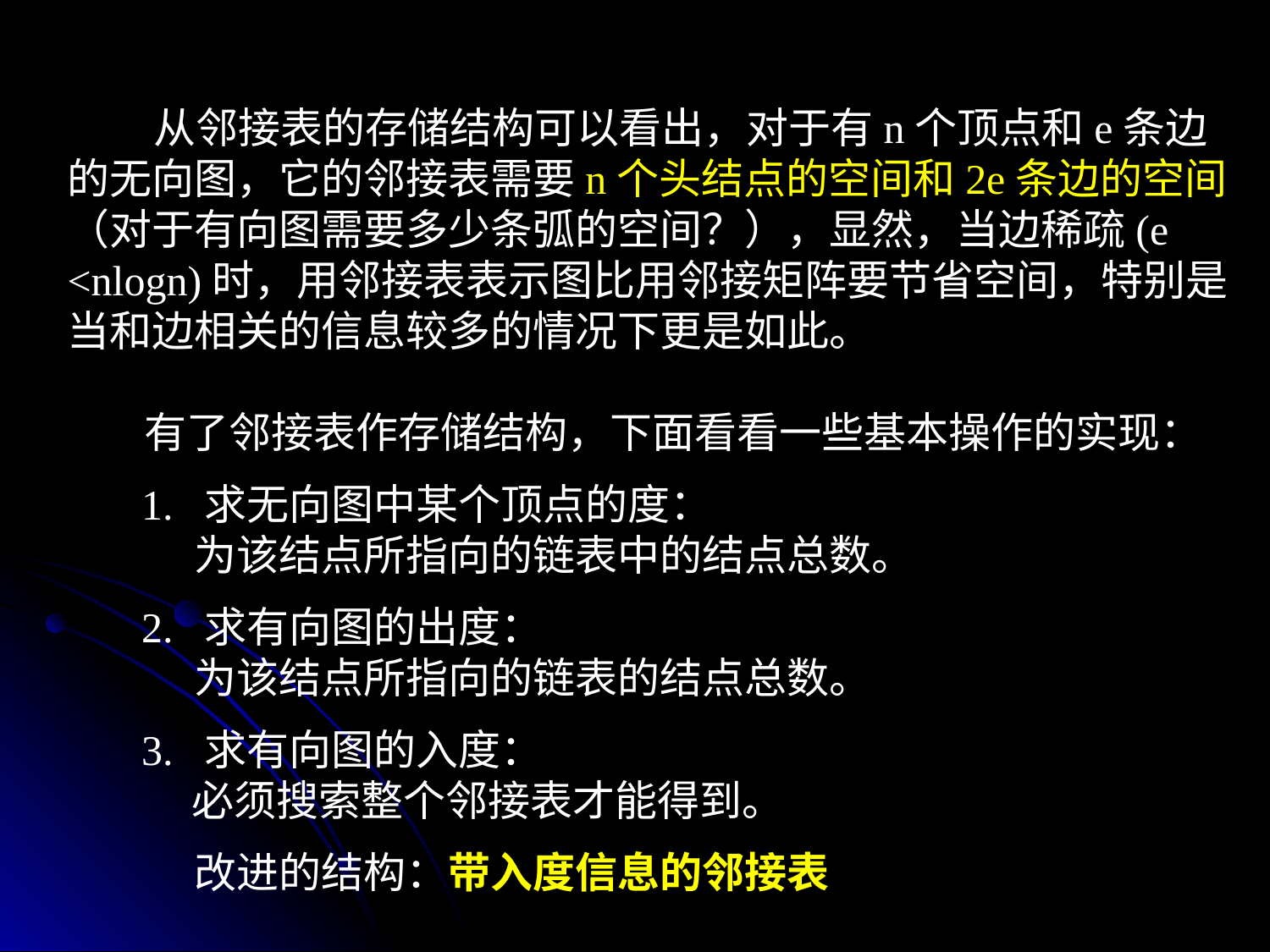

从邻接表的存储结构可以看出，对于有n个顶点和e条边的无向图，它的邻接表需要n个头结点的空间和2e条边的空间（对于有向图需要多少条弧的空间？），显然，当边稀疏(e <nlogn)时，用邻接表表示图比用邻接矩阵要节省空间，特别是当和边相关的信息较多的情况下更是如此。

       有了邻接表作存储结构，下面看看一些基本操作的实现：
       1.  求无向图中某个顶点的度：
	为该结点所指向的链表中的结点总数。
       2.  求有向图的出度：
	为该结点所指向的链表的结点总数。
       3.  求有向图的入度：
            必须搜索整个邻接表才能得到。
	改进的结构：带入度信息的邻接表